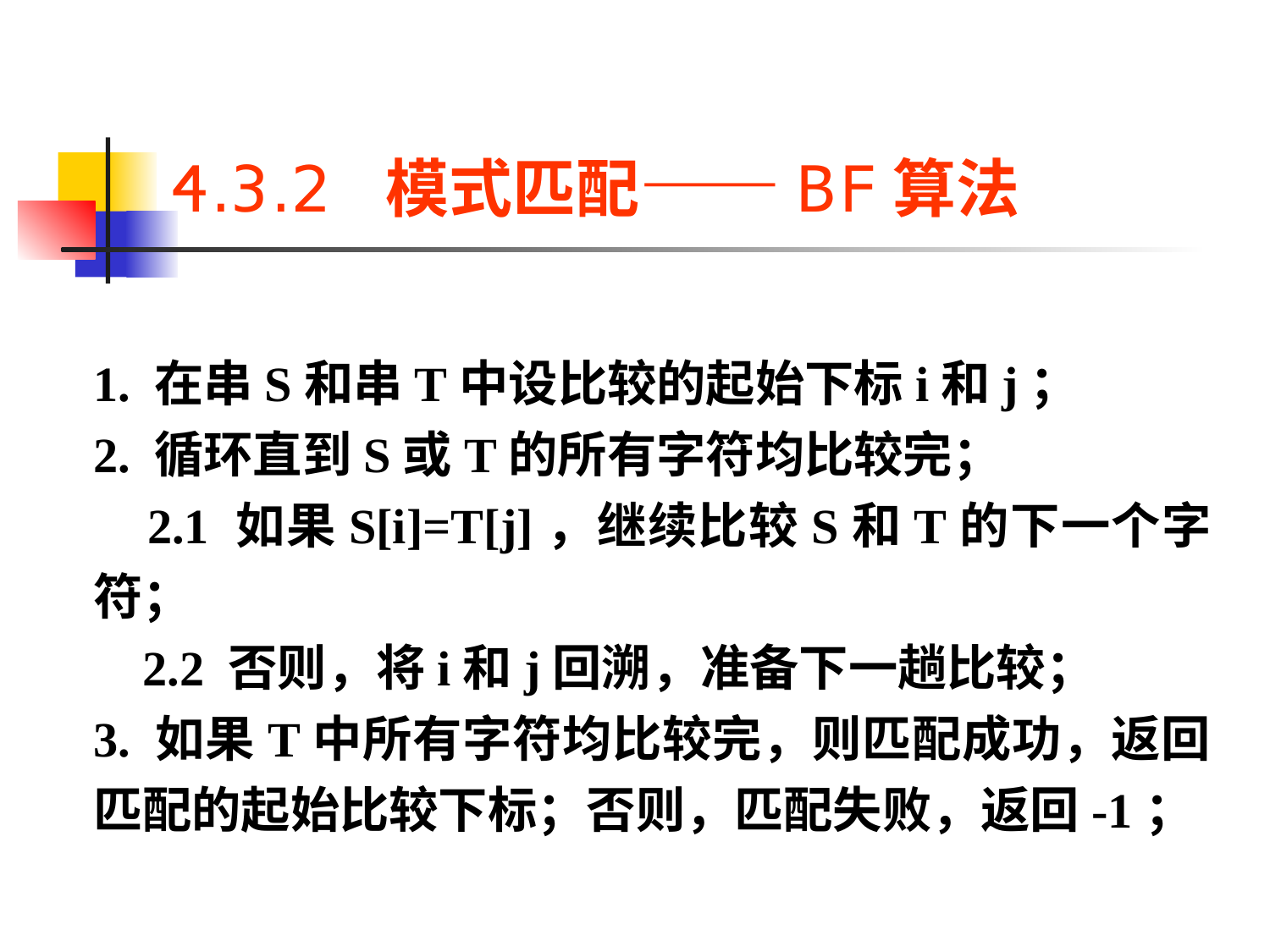

# 4.3.2  模式匹配——BF算法
1. 在串S和串T中设比较的起始下标i和j；
2. 循环直到S或T的所有字符均比较完；
    2.1 如果S[i]=T[j]，继续比较S和T的下一个字符；
    2.2 否则，将i和j回溯，准备下一趟比较；
3. 如果T中所有字符均比较完，则匹配成功，返回匹配的起始比较下标；否则，匹配失败，返回-1；